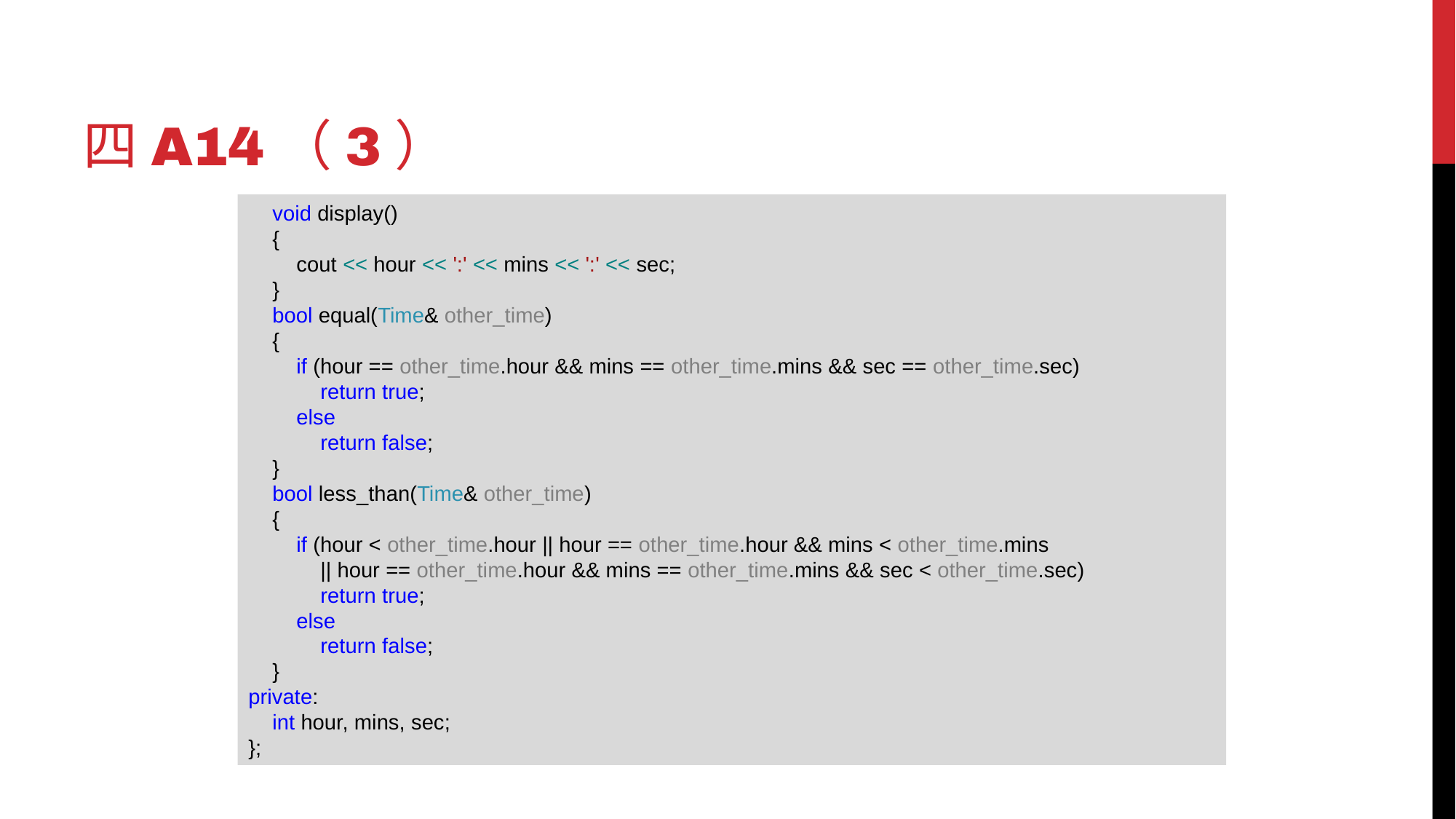

# 四a14（3）
    void display()
    {
        cout << hour << ':' << mins << ':' << sec;
    }
    bool equal(Time& other_time)
    {
        if (hour == other_time.hour && mins == other_time.mins && sec == other_time.sec)
            return true;
        else
            return false;
    }
    bool less_than(Time& other_time)
    {
        if (hour < other_time.hour || hour == other_time.hour && mins < other_time.mins
            || hour == other_time.hour && mins == other_time.mins && sec < other_time.sec)
            return true;
        else
            return false;
    }
private:
    int hour, mins, sec;
};